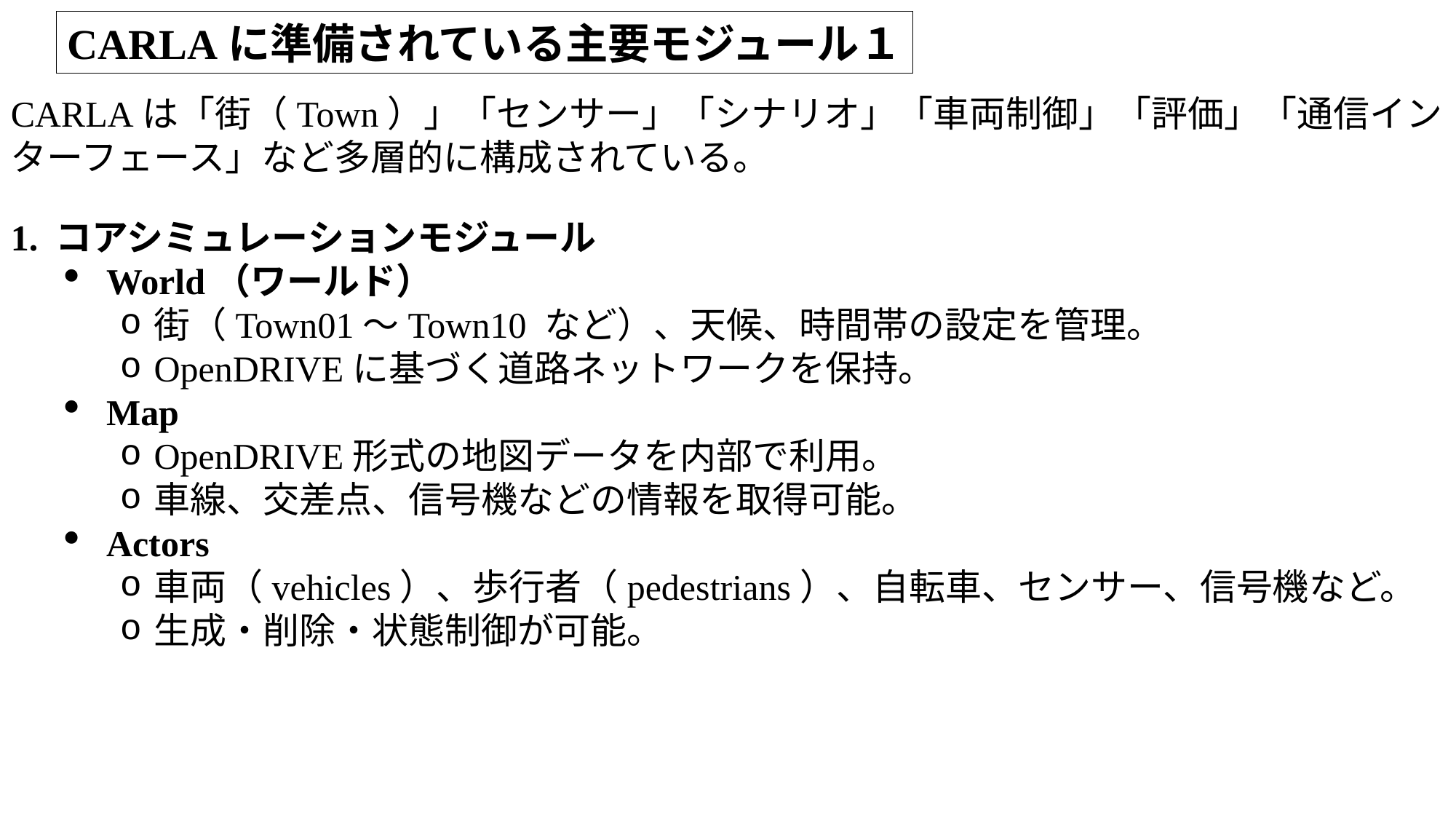

CARLAに準備されている主要モジュール１
CARLAは「街（Town）」「センサー」「シナリオ」「車両制御」「評価」「通信インターフェース」など多層的に構成されている。
1. コアシミュレーションモジュール
World（ワールド）
街（Town01〜Town10 など）、天候、時間帯の設定を管理。
OpenDRIVEに基づく道路ネットワークを保持。
Map
OpenDRIVE形式の地図データを内部で利用。
車線、交差点、信号機などの情報を取得可能。
Actors
車両（vehicles）、歩行者（pedestrians）、自転車、センサー、信号機など。
生成・削除・状態制御が可能。